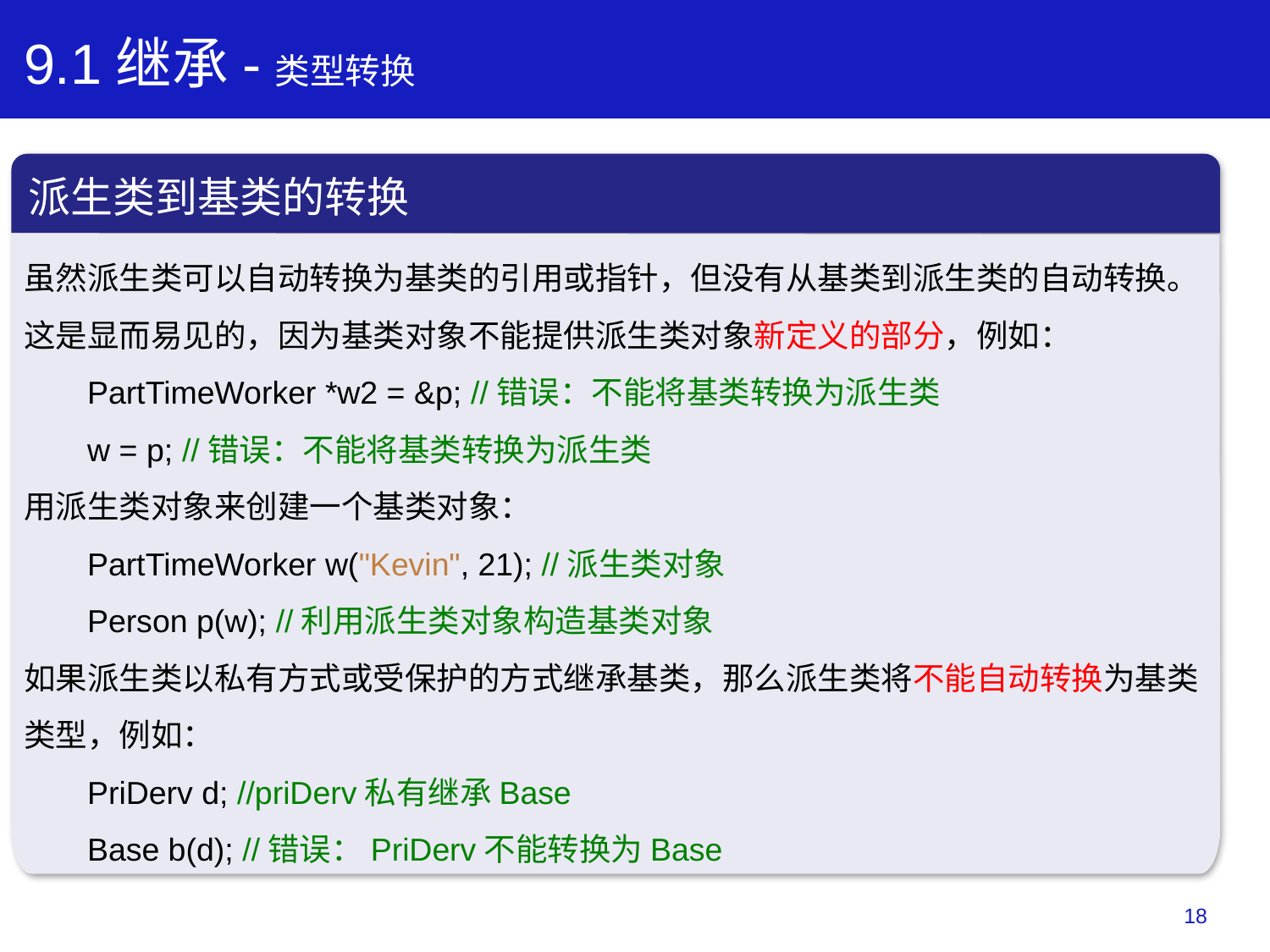

9.1继承-类型转换
派生类到基类的转换
虽然派生类可以自动转换为基类的引用或指针，但没有从基类到派生类的自动转换。这是显而易见的，因为基类对象不能提供派生类对象新定义的部分，例如：
PartTimeWorker *w2 = &p; //错误：不能将基类转换为派生类
w = p; //错误：不能将基类转换为派生类
用派生类对象来创建一个基类对象：
PartTimeWorker w("Kevin", 21); //派生类对象
Person p(w); //利用派生类对象构造基类对象
如果派生类以私有方式或受保护的方式继承基类，那么派生类将不能自动转换为基类类型，例如：
PriDerv d; //priDerv私有继承Base
Base b(d); //错误：PriDerv不能转换为Base
学习目标
18